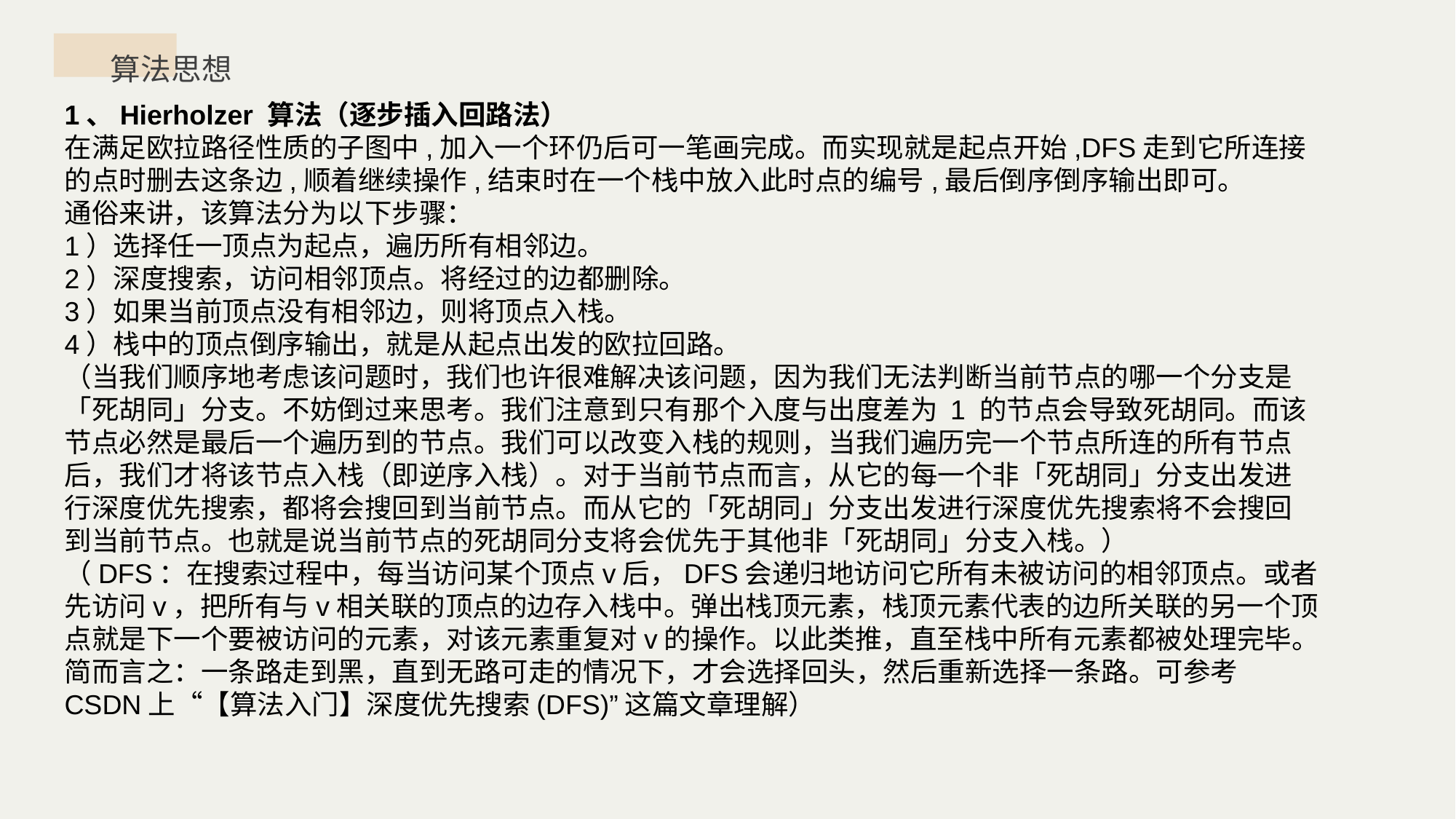

算法思想

1、Hierholzer 算法（逐步插入回路法）
在满足欧拉路径性质的子图中,加入一个环仍后可一笔画完成。而实现就是起点开始,DFS走到它所连接的点时删去这条边,顺着继续操作,结束时在一个栈中放入此时点的编号,最后倒序倒序输出即可。
通俗来讲，该算法分为以下步骤：
1）选择任一顶点为起点，遍历所有相邻边。
2）深度搜索，访问相邻顶点。将经过的边都删除。
3）如果当前顶点没有相邻边，则将顶点入栈。
4）栈中的顶点倒序输出，就是从起点出发的欧拉回路。
（当我们顺序地考虑该问题时，我们也许很难解决该问题，因为我们无法判断当前节点的哪一个分支是「死胡同」分支。不妨倒过来思考。我们注意到只有那个入度与出度差为 1 的节点会导致死胡同。而该节点必然是最后一个遍历到的节点。我们可以改变入栈的规则，当我们遍历完一个节点所连的所有节点后，我们才将该节点入栈（即逆序入栈）。对于当前节点而言，从它的每一个非「死胡同」分支出发进行深度优先搜索，都将会搜回到当前节点。而从它的「死胡同」分支出发进行深度优先搜索将不会搜回到当前节点。也就是说当前节点的死胡同分支将会优先于其他非「死胡同」分支入栈。）
（DFS：在搜索过程中，每当访问某个顶点v后，DFS会递归地访问它所有未被访问的相邻顶点。或者先访问v，把所有与v相关联的顶点的边存入栈中。弹出栈顶元素，栈顶元素代表的边所关联的另一个顶点就是下一个要被访问的元素，对该元素重复对v的操作。以此类推，直至栈中所有元素都被处理完毕。简而言之：一条路走到黑，直到无路可走的情况下，才会选择回头，然后重新选择一条路。可参考CSDN上“【算法入门】深度优先搜索(DFS)”这篇文章理解）